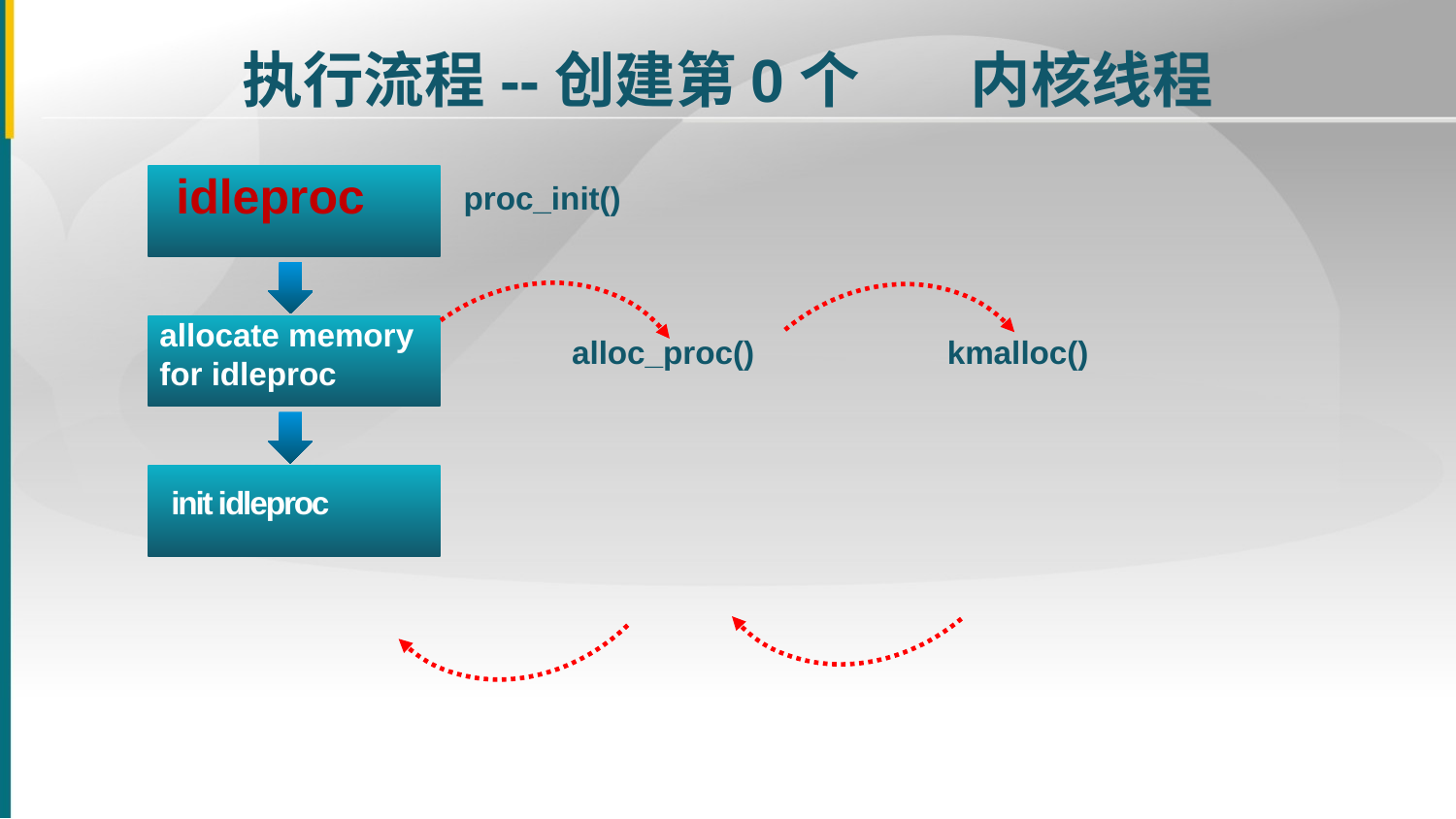

执行流程--创建第0个	内核线程
idleproc

proc_init()

allocate memory
for idleproc

alloc_proc()
kmalloc()

init idleproc